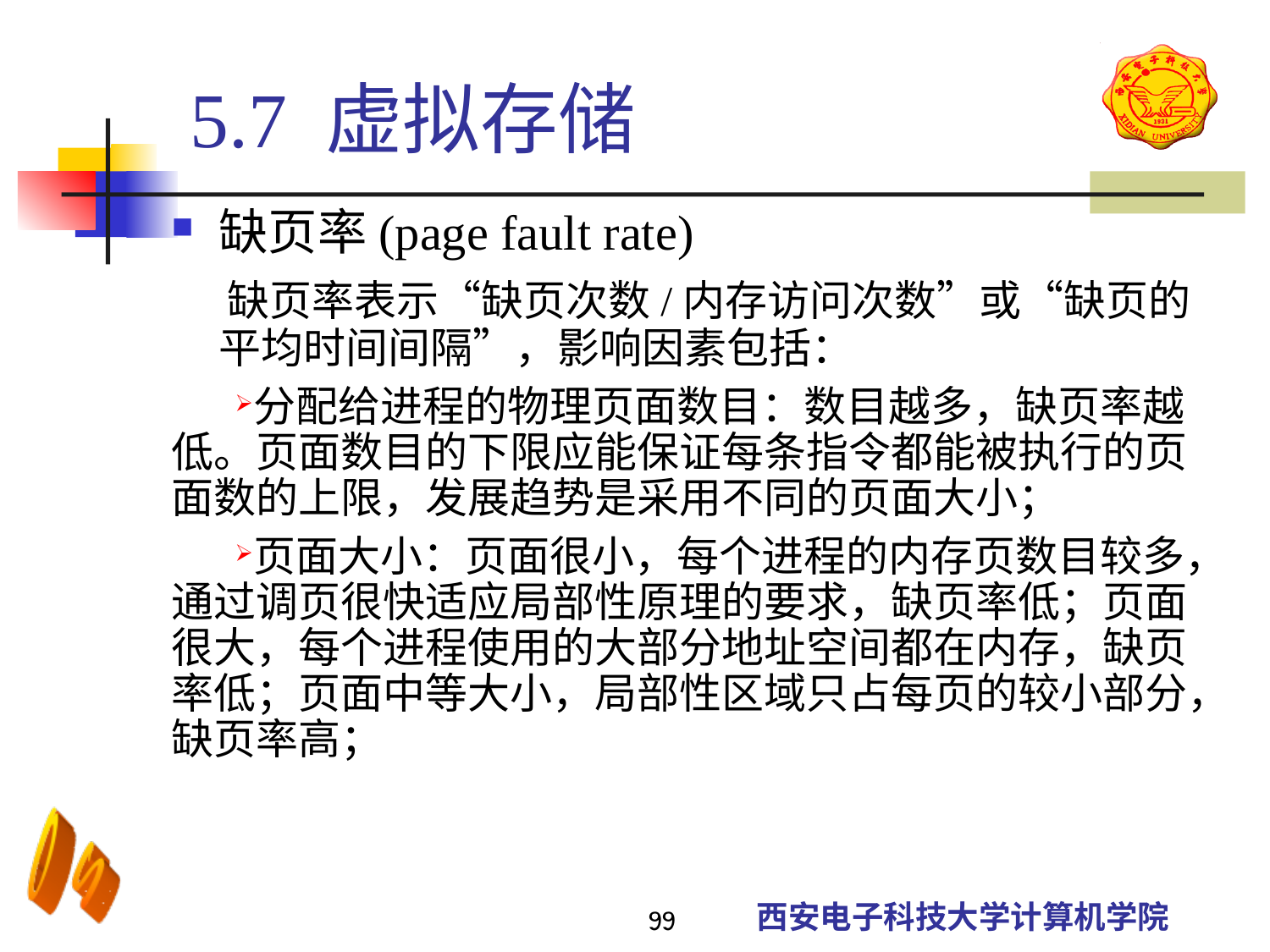

5.7 虚拟存储
缺页率(page fault rate)
    缺页率表示“缺页次数/内存访问次数”或“缺页的平均时间间隔”，影响因素包括：
分配给进程的物理页面数目：数目越多，缺页率越低。页面数目的下限应能保证每条指令都能被执行的页面数的上限，发展趋势是采用不同的页面大小；
页面大小：页面很小，每个进程的内存页数目较多，通过调页很快适应局部性原理的要求，缺页率低；页面很大，每个进程使用的大部分地址空间都在内存，缺页率低；页面中等大小，局部性区域只占每页的较小部分，缺页率高；
99